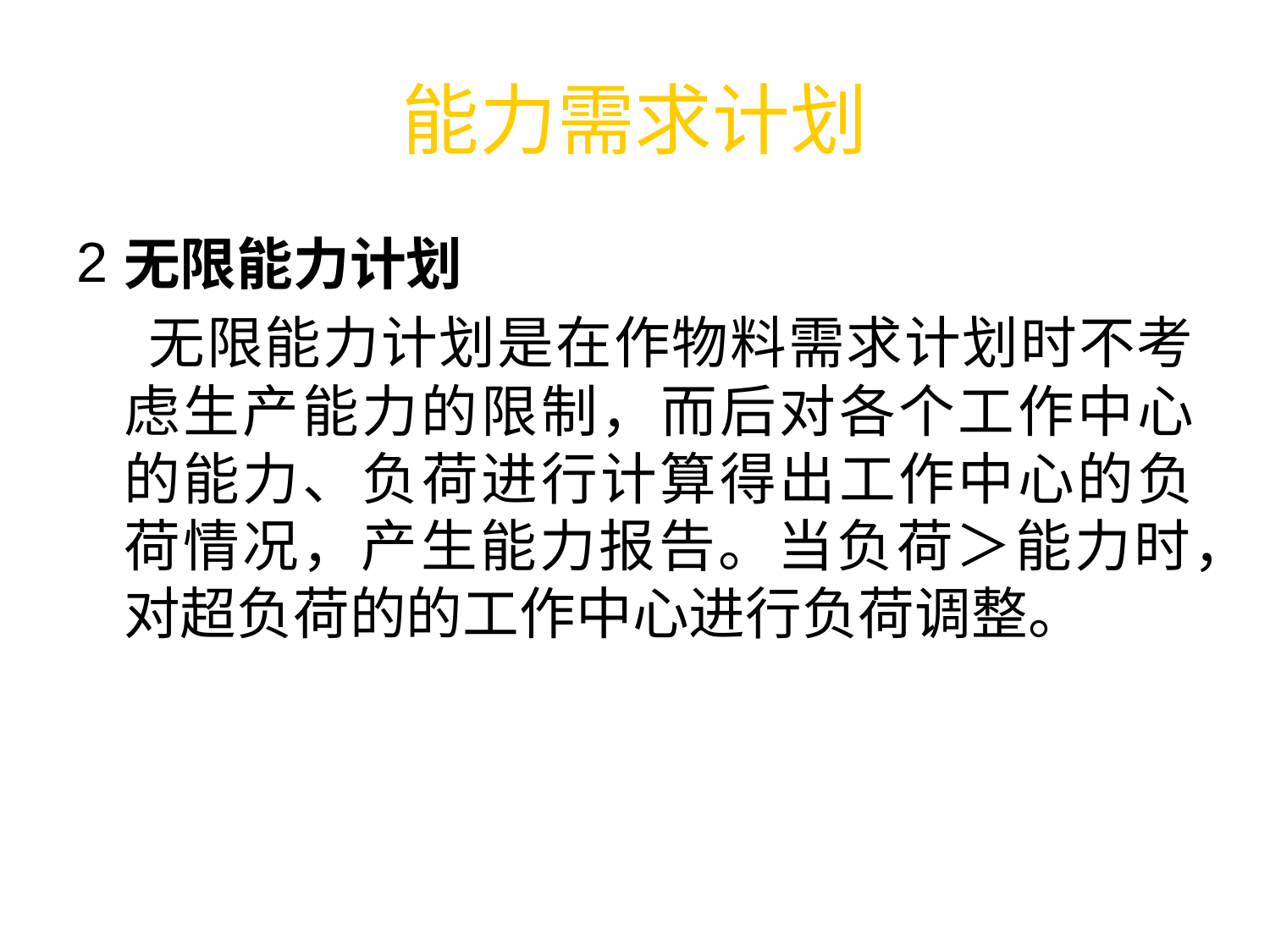

# 能力需求计划
无限能力计划
    无限能力计划是在作物料需求计划时不考虑生产能力的限制，而后对各个工作中心的能力、负荷进行计算得出工作中心的负荷情况，产生能力报告。当负荷＞能力时，对超负荷的的工作中心进行负荷调整。